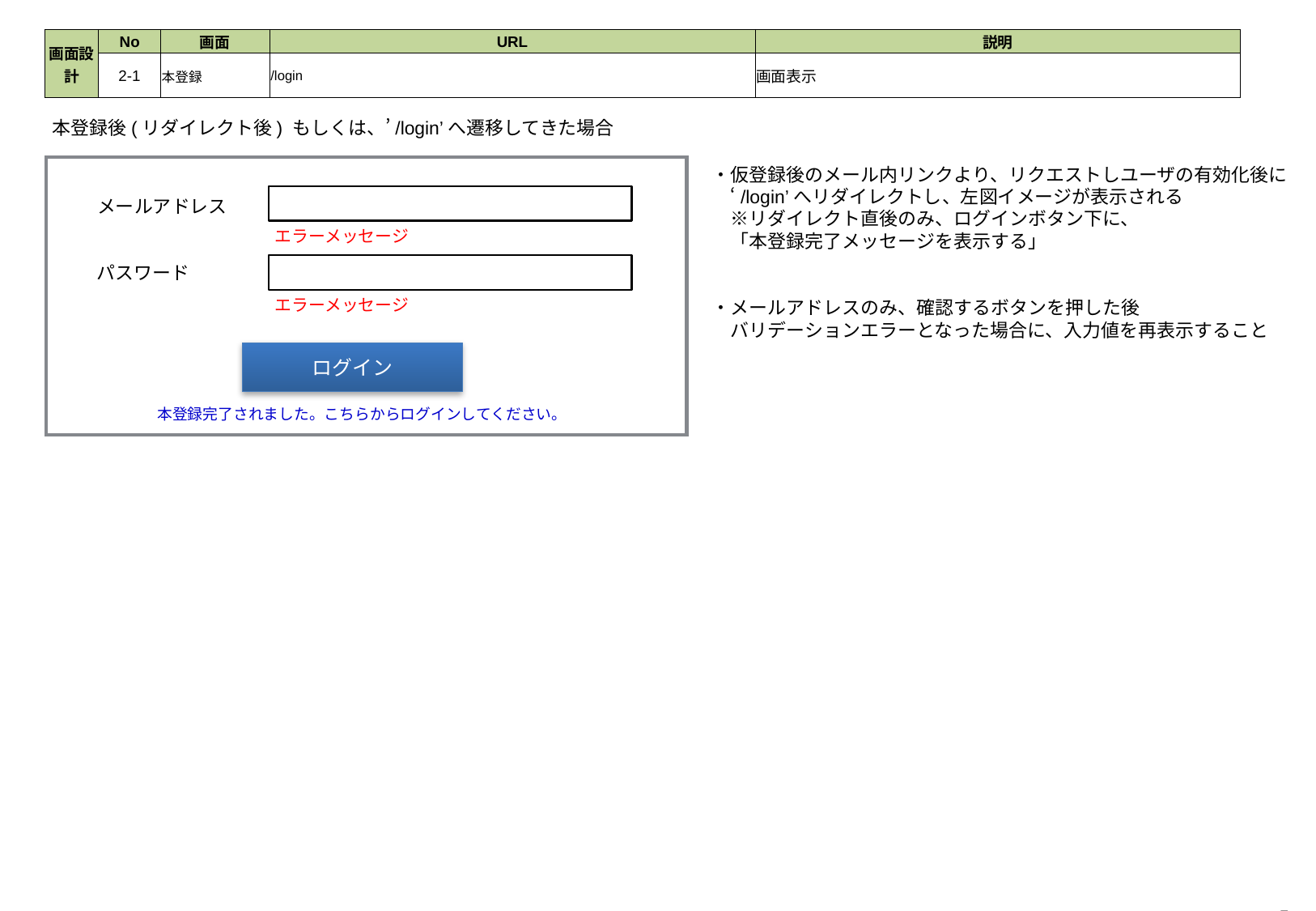

| 画面設計 | No | 画面 | URL | 説明 |
| --- | --- | --- | --- | --- |
|  | 2-1 | 本登録 | /login | 画面表示 |
本登録後(リダイレクト後) もしくは、’/login’へ遷移してきた場合
・仮登録後のメール内リンクより、リクエストしユーザの有効化後に
　‘/login’へリダイレクトし、左図イメージが表示される
　※リダイレクト直後のみ、ログインボタン下に、
　「本登録完了メッセージを表示する」

・メールアドレスのみ、確認するボタンを押した後
　バリデーションエラーとなった場合に、入力値を再表示すること

メールアドレス
エラーメッセージ
パスワード

エラーメッセージ
ログイン
本登録完了されました。こちらからログインしてください。
7